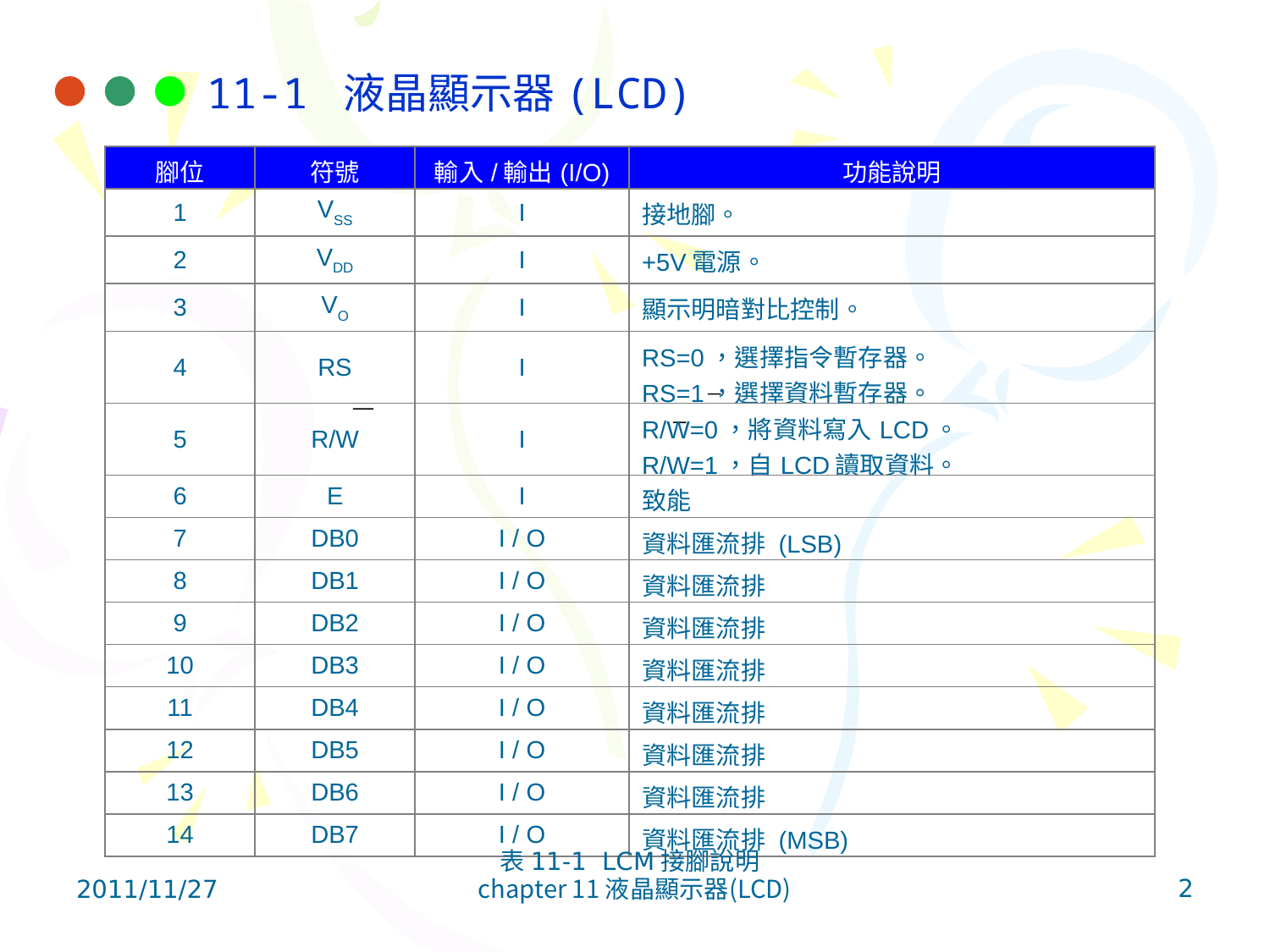

11-1 液晶顯示器(LCD)

| 腳位 | 符號 | 輸入/輸出(I/O) | 功能說明 |
| --- | --- | --- | --- |
| 1 | VSS | I | 接地腳。 |
| 2 | VDD | I | +5V電源。 |
| 3 | VO | I | 顯示明暗對比控制。 |
| 4 | RS | I | RS=0，選擇指令暫存器。 RS=1，選擇資料暫存器。 |
| 5 | R/W | I | R/W=0，將資料寫入LCD。 R/W=1，自LCD讀取資料。 |
| 6 | E | I | 致能 |
| 7 | DB0 | I / O | 資料匯流排 (LSB) |
| 8 | DB1 | I / O | 資料匯流排 |
| 9 | DB2 | I / O | 資料匯流排 |
| 10 | DB3 | I / O | 資料匯流排 |
| 11 | DB4 | I / O | 資料匯流排 |
| 12 | DB5 | I / O | 資料匯流排 |
| 13 | DB6 | I / O | 資料匯流排 |
| 14 | DB7 | I / O | 資料匯流排 (MSB) |

表11-1  LCM接腳說明
2
2011/11/27
chapter 11 液晶顯示器(LCD)